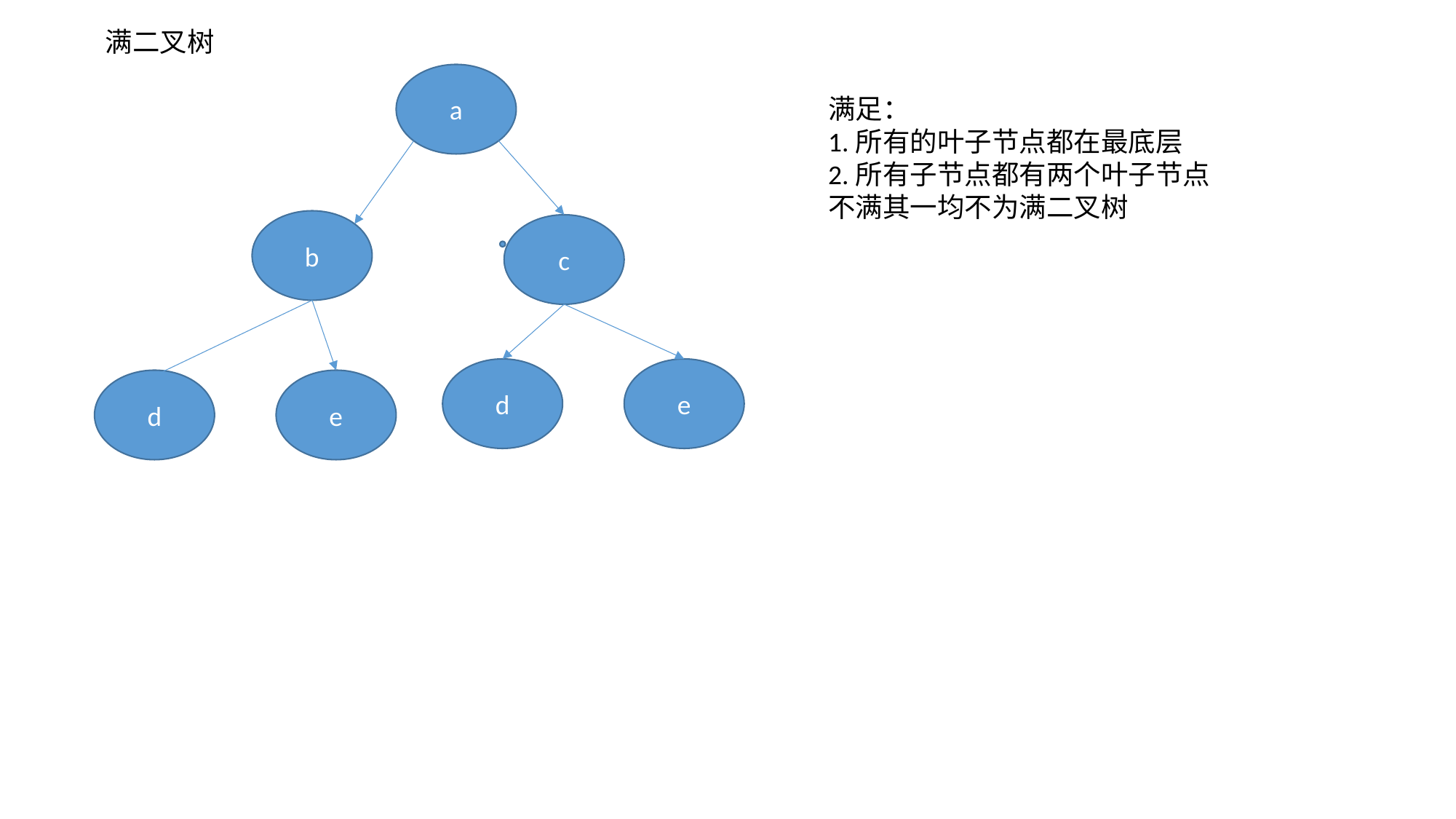

满二叉树
a
满足：
1.所有的叶子节点都在最底层
2.所有子节点都有两个叶子节点
不满其一均不为满二叉树

b
c

d
e
d
e